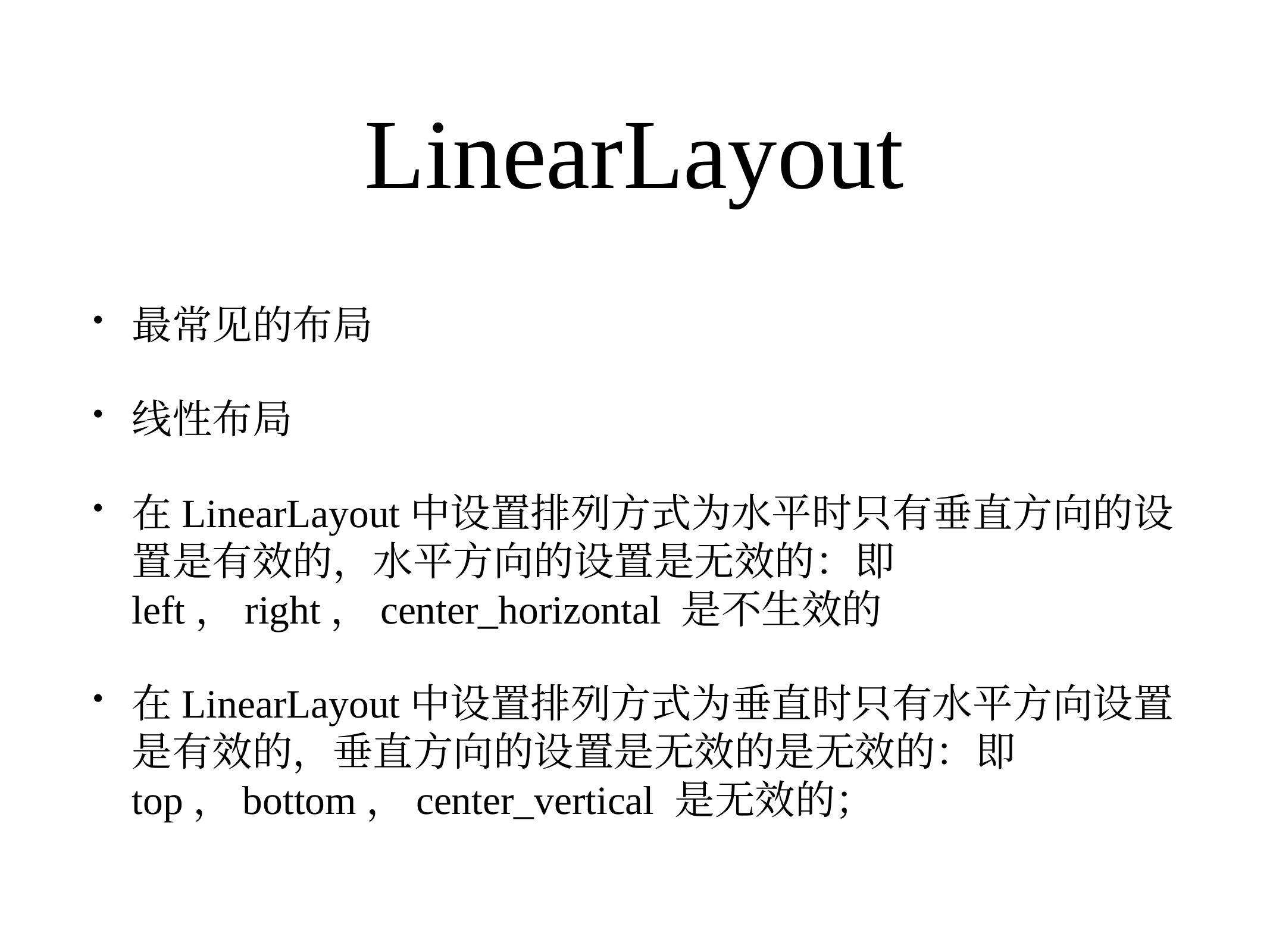

# LinearLayout
最常见的布局
线性布局
在LinearLayout中设置排列方式为水平时只有垂直方向的设置是有效的，水平方向的设置是无效的：即left，right，center_horizontal 是不生效的
在LinearLayout中设置排列方式为垂直时只有水平方向设置是有效的，垂直方向的设置是无效的是无效的：即top，bottom，center_vertical 是无效的；